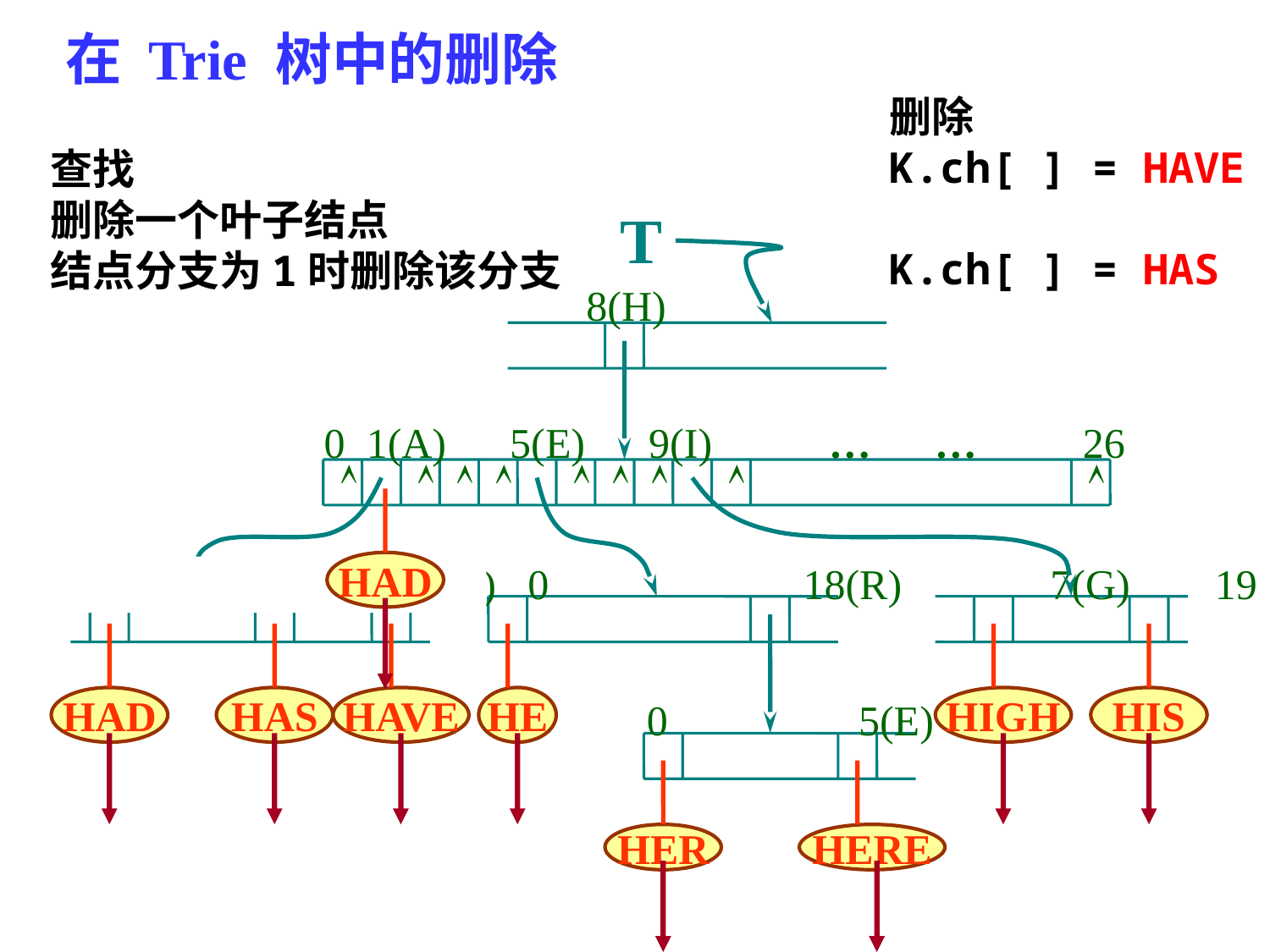

在 Trie 树中的删除
删除
K.ch[ ] = HAVE

K.ch[ ] = HAS
查找
删除一个叶子结点
结点分支为1时删除该分支
T

8(H)

0  1(A)      5(E)      9(I)           …      …          26
∧
∧
∧
∧
∧
∧
∧
∧
∧

HAD

4(D)          19(S)   22(V)   0                        18(R)              7(G)        19

HAD

HAS

HAVE

HE
0                  5(E)
HIGH
HIS

HER

HERE